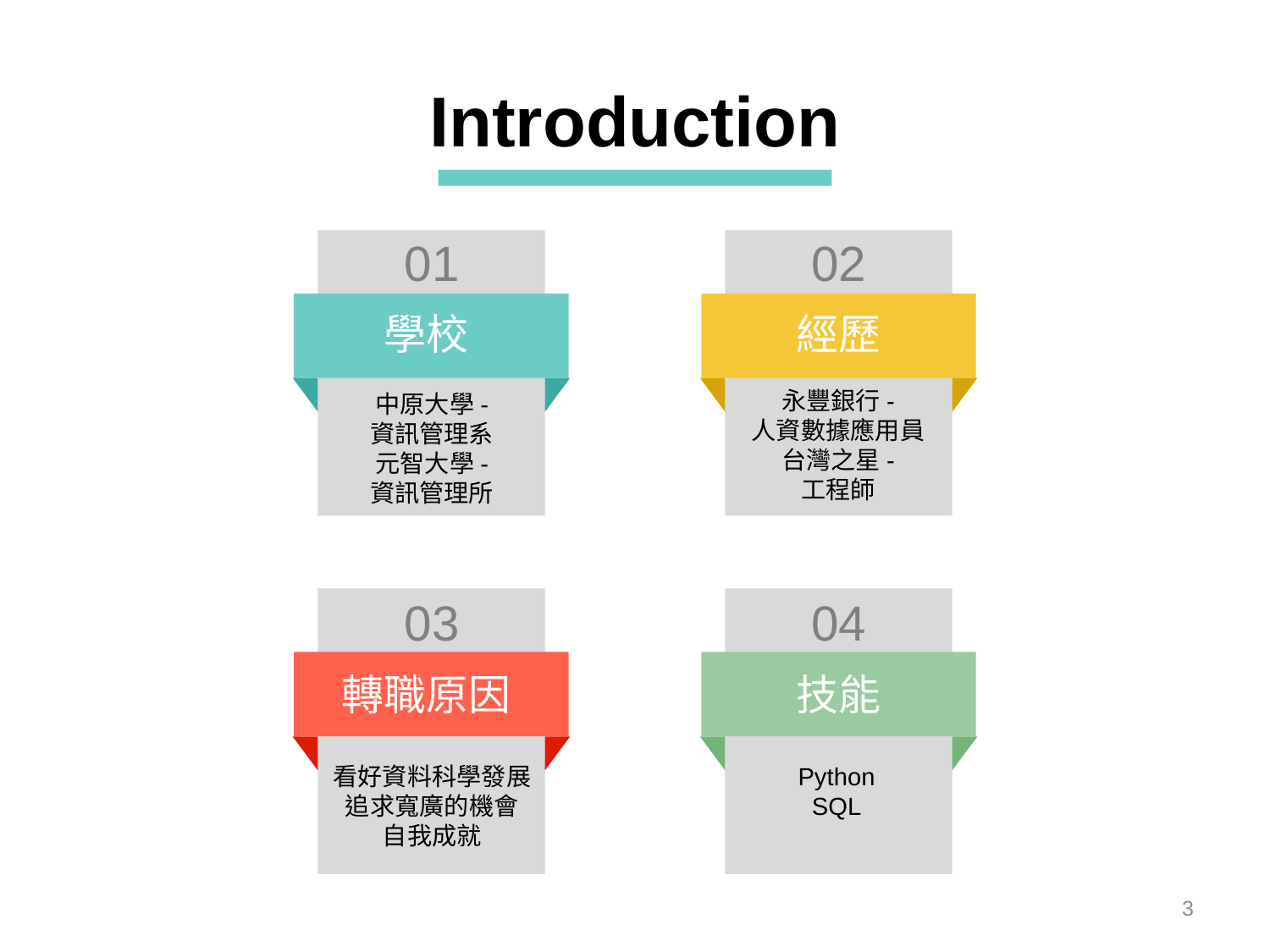

Introduction

01
02

學校
經歷
永豐銀行-
人資數據應用員
台灣之星-
工程師
中原大學-
資訊管理系
元智大學-
資訊管理所

03
04

轉職原因
技能
看好資料科學發展
追求寬廣的機會
自我成就
Python
SQL
3